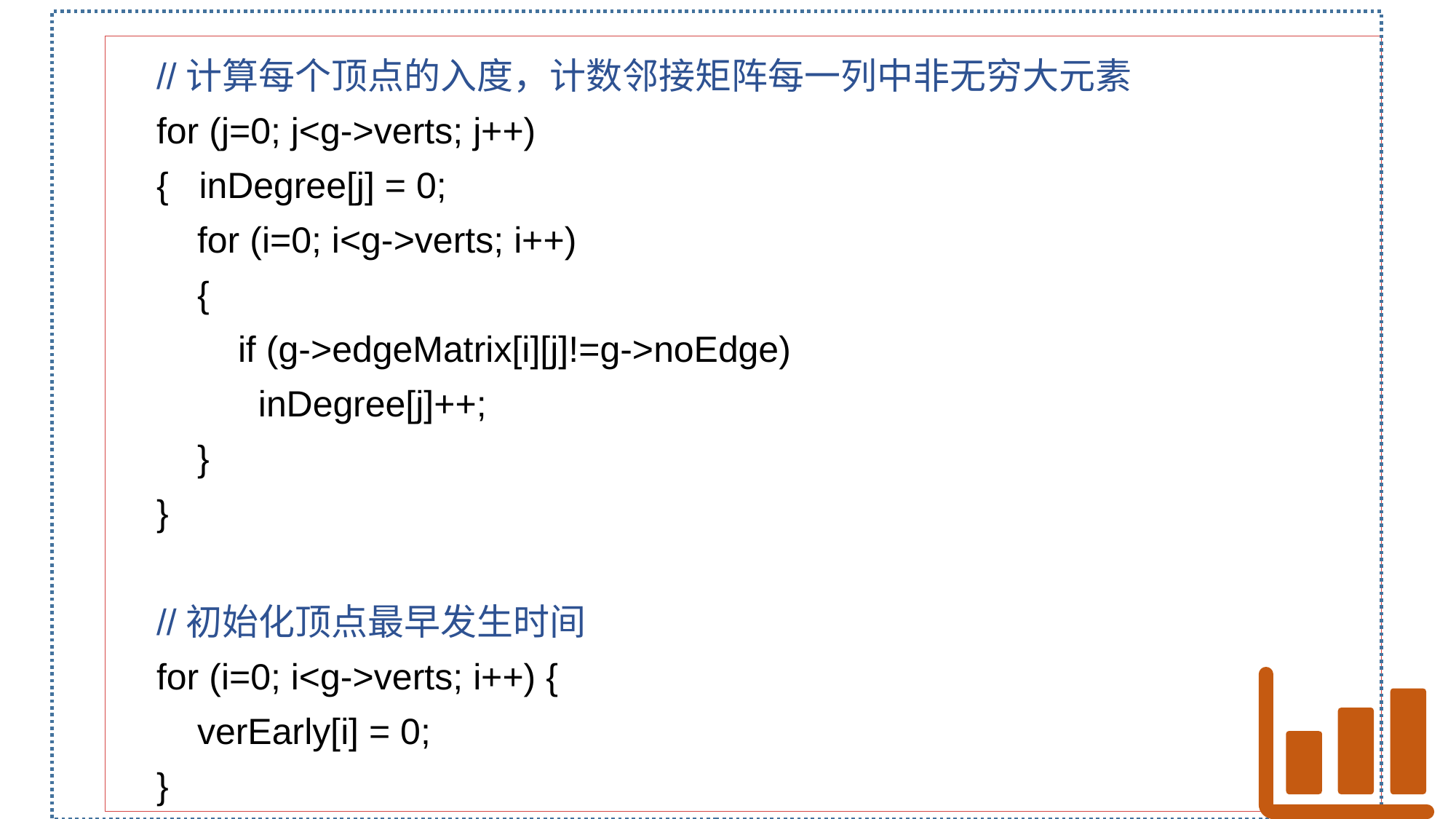

//计算每个顶点的入度，计数邻接矩阵每一列中非无穷大元素
    for (j=0; j<g->verts; j++)
    {   inDegree[j] = 0;
        for (i=0; i<g->verts; i++)
        {
            if (g->edgeMatrix[i][j]!=g->noEdge)
              inDegree[j]++;
        }
    }

    //初始化顶点最早发生时间
    for (i=0; i<g->verts; i++) {
        verEarly[i] = 0;
    }